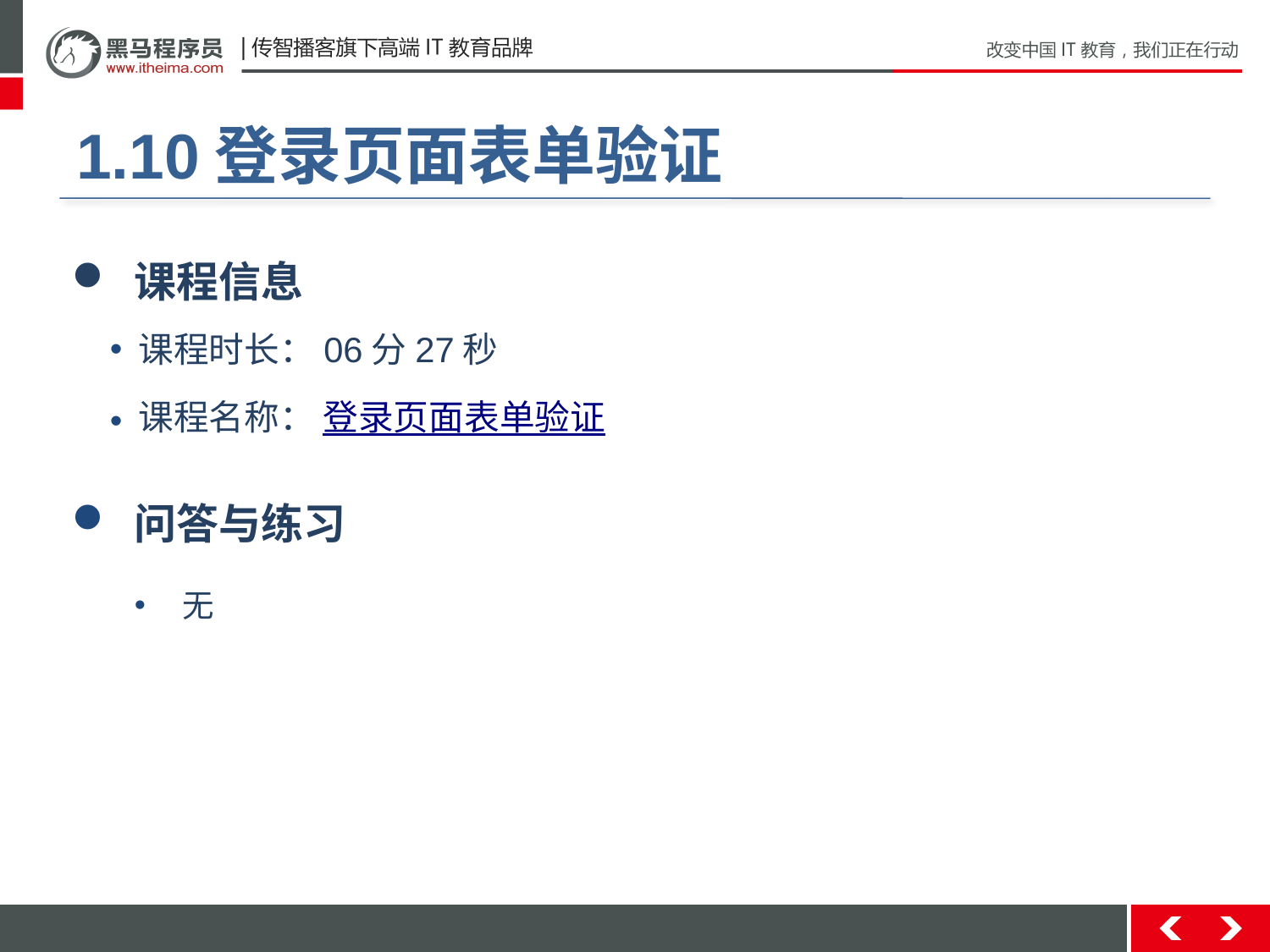

#
1.10登录页面表单验证
 课程信息
 课程时长：06分27秒
 课程名称： 登录页面表单验证
 问答与练习
无